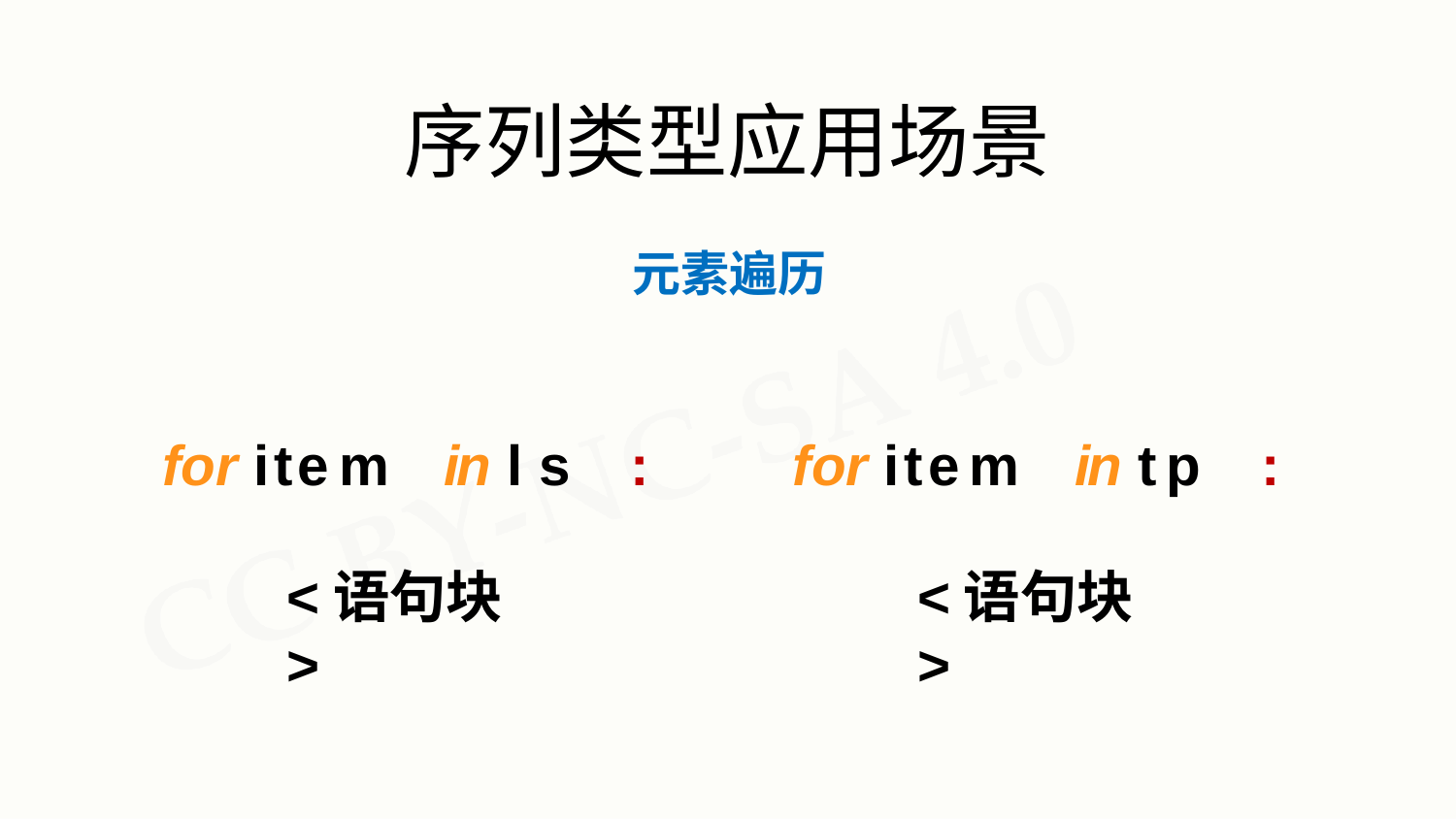

# 序列类型应用场景
元素遍历

for item	in ls	:
for item	in tp	:

<语句块>
<语句块>